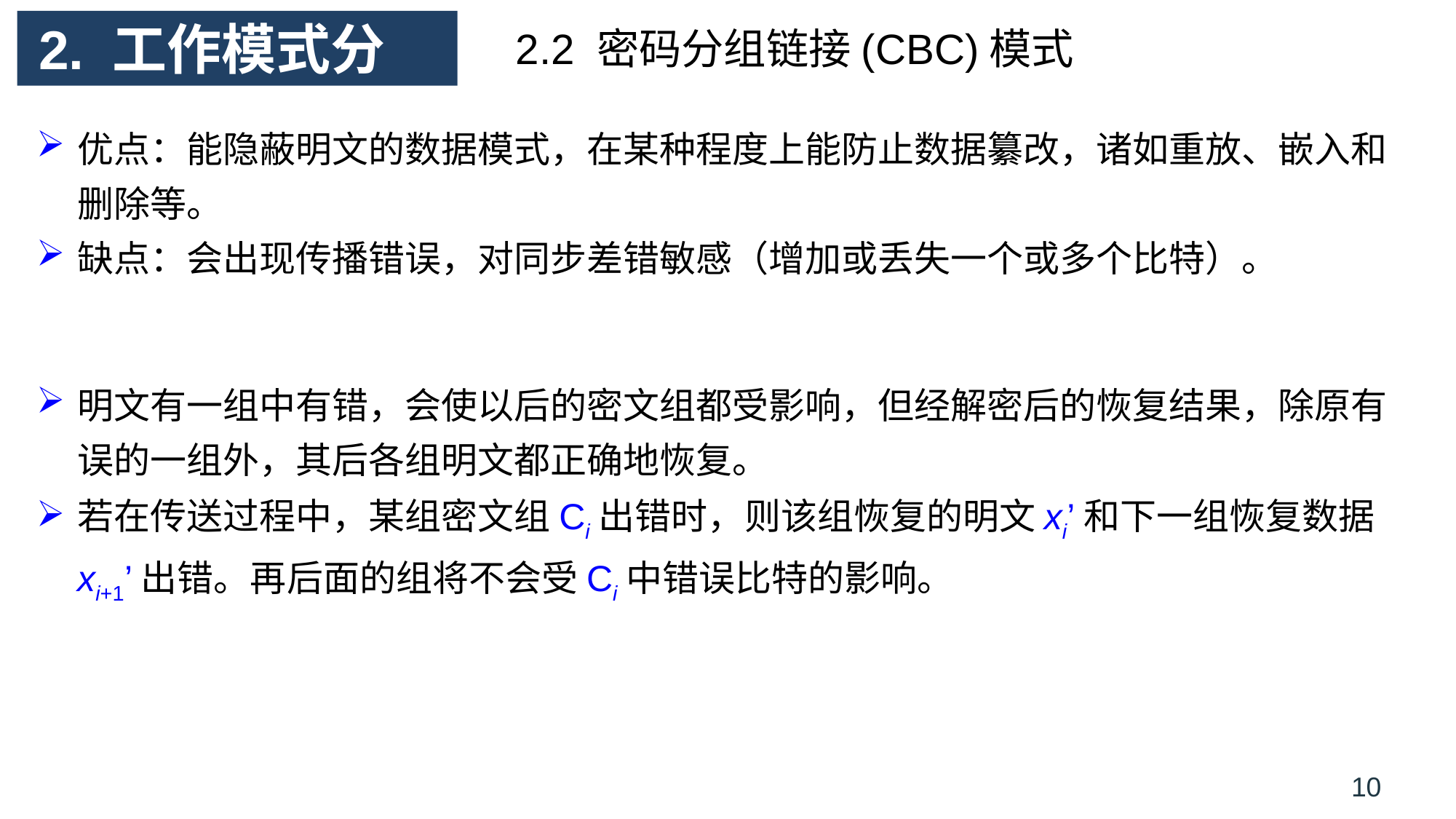

# 2. 工作模式分类
2.2 密码分组链接(CBC)模式
优点：能隐蔽明文的数据模式，在某种程度上能防止数据纂改，诸如重放、嵌入和删除等。
缺点：会出现传播错误，对同步差错敏感（增加或丢失一个或多个比特）。
明文有一组中有错，会使以后的密文组都受影响，但经解密后的恢复结果，除原有误的一组外，其后各组明文都正确地恢复。
若在传送过程中，某组密文组Ci出错时，则该组恢复的明文xi’和下一组恢复数据xi+1’出错。再后面的组将不会受Ci中错误比特的影响。